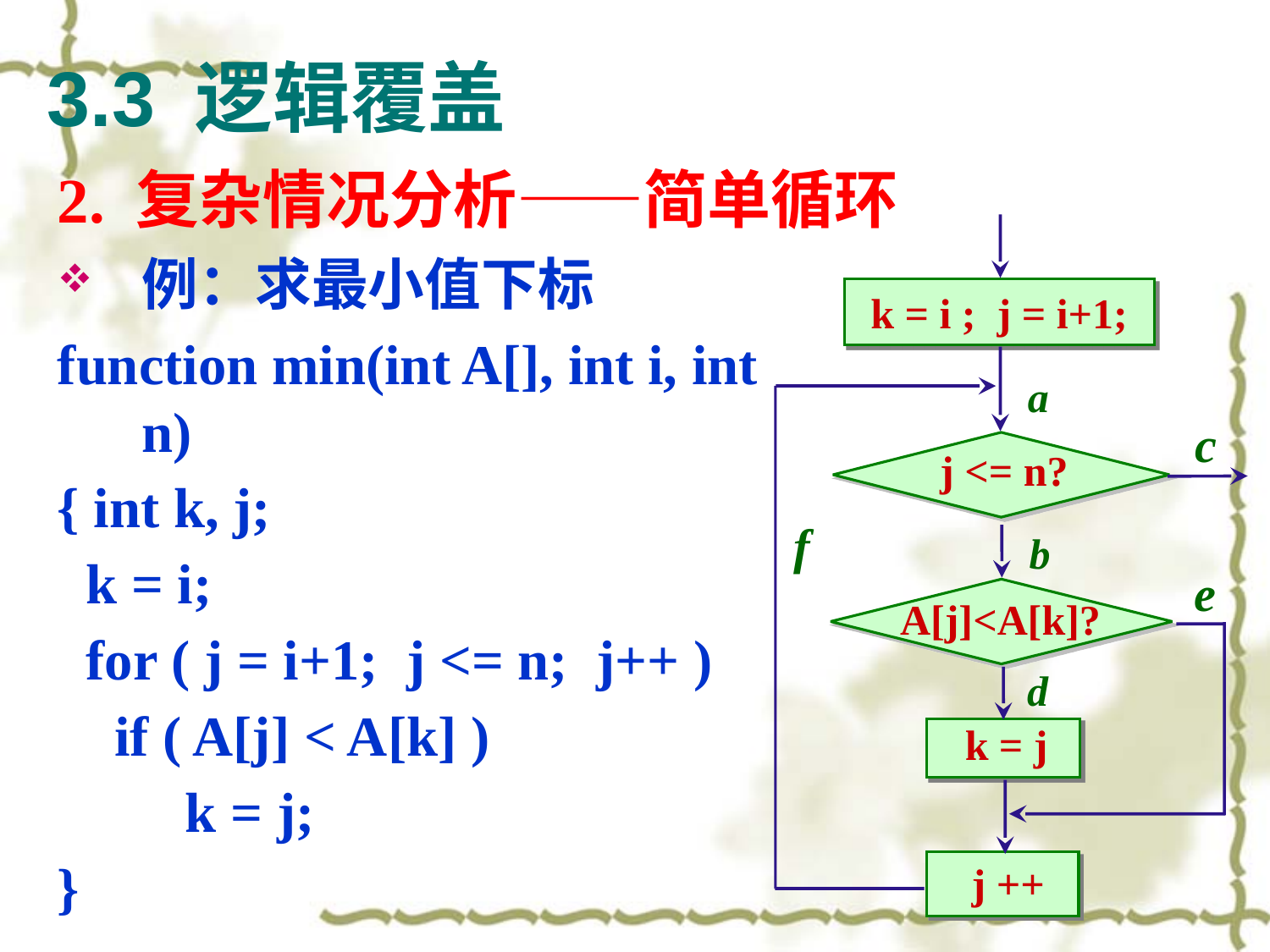

# 3.3 逻辑覆盖
2. 复杂情况分析——简单循环

k = i ;  j = i+1;

a

c

j <= n?

f
b

e

A[j]<A[k]?

d

k = j

j ++

例：求最小值下标
function min(int A[], int i, int n)
{ int k, j;
  k = i;
  for ( j = i+1;  j <= n;  j++ )
    if ( A[j] < A[k] )
         k = j;
}